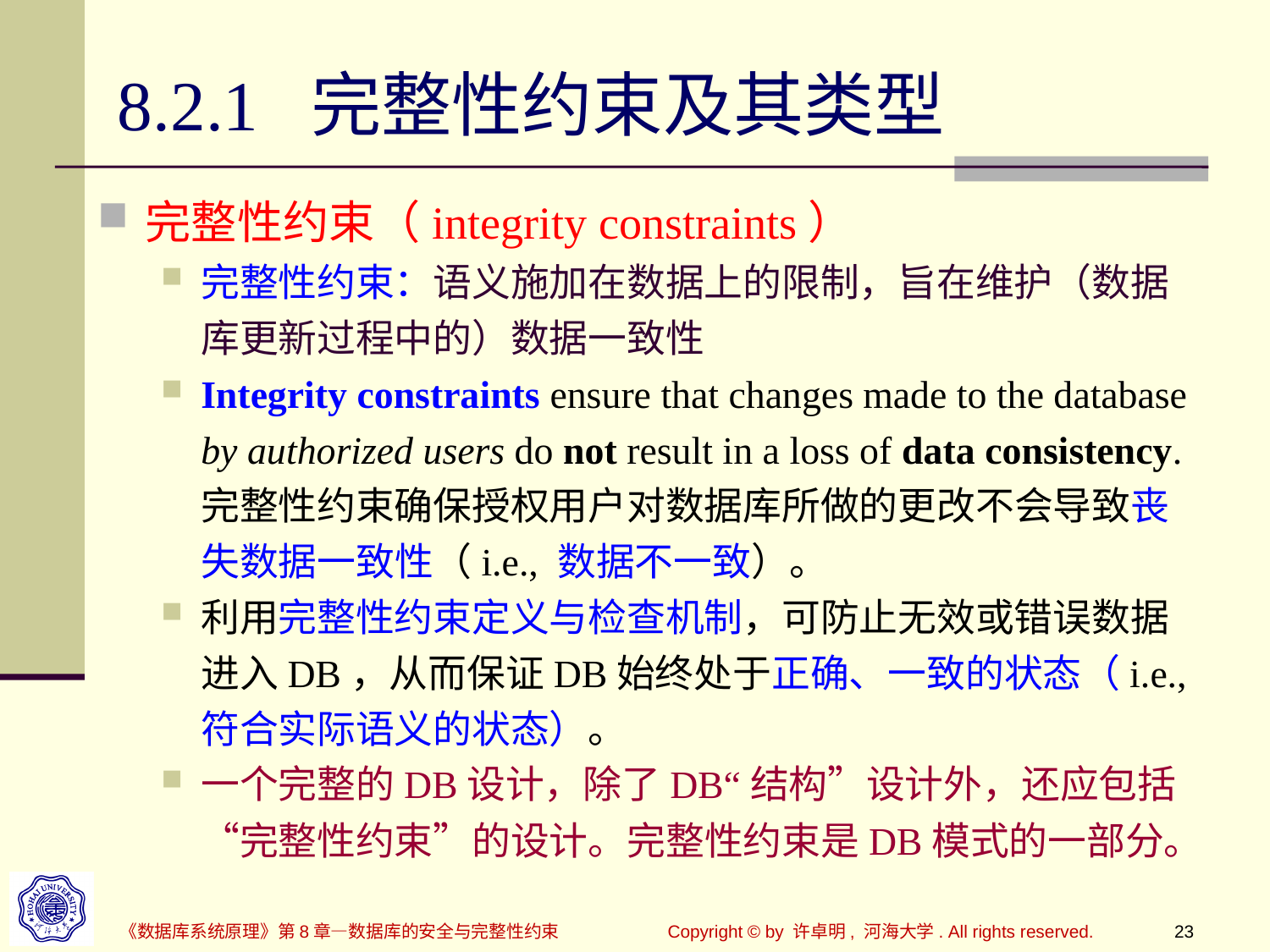

# 8.2.1  完整性约束及其类型
完整性约束（integrity constraints）
完整性约束：语义施加在数据上的限制，旨在维护（数据库更新过程中的）数据一致性
Integrity constraints ensure that changes made to the database by authorized users do not result in a loss of data consistency.
完整性约束确保授权用户对数据库所做的更改不会导致丧失数据一致性（i.e., 数据不一致）。
利用完整性约束定义与检查机制，可防止无效或错误数据进入DB，从而保证DB始终处于正确、一致的状态（i.e., 符合实际语义的状态）。
一个完整的DB设计，除了DB“结构”设计外，还应包括“完整性约束”的设计。完整性约束是DB模式的一部分。
《数据库系统原理》第8章—数据库的安全与完整性约束
Copyright © by 许卓明, 河海大学. All rights reserved.
23